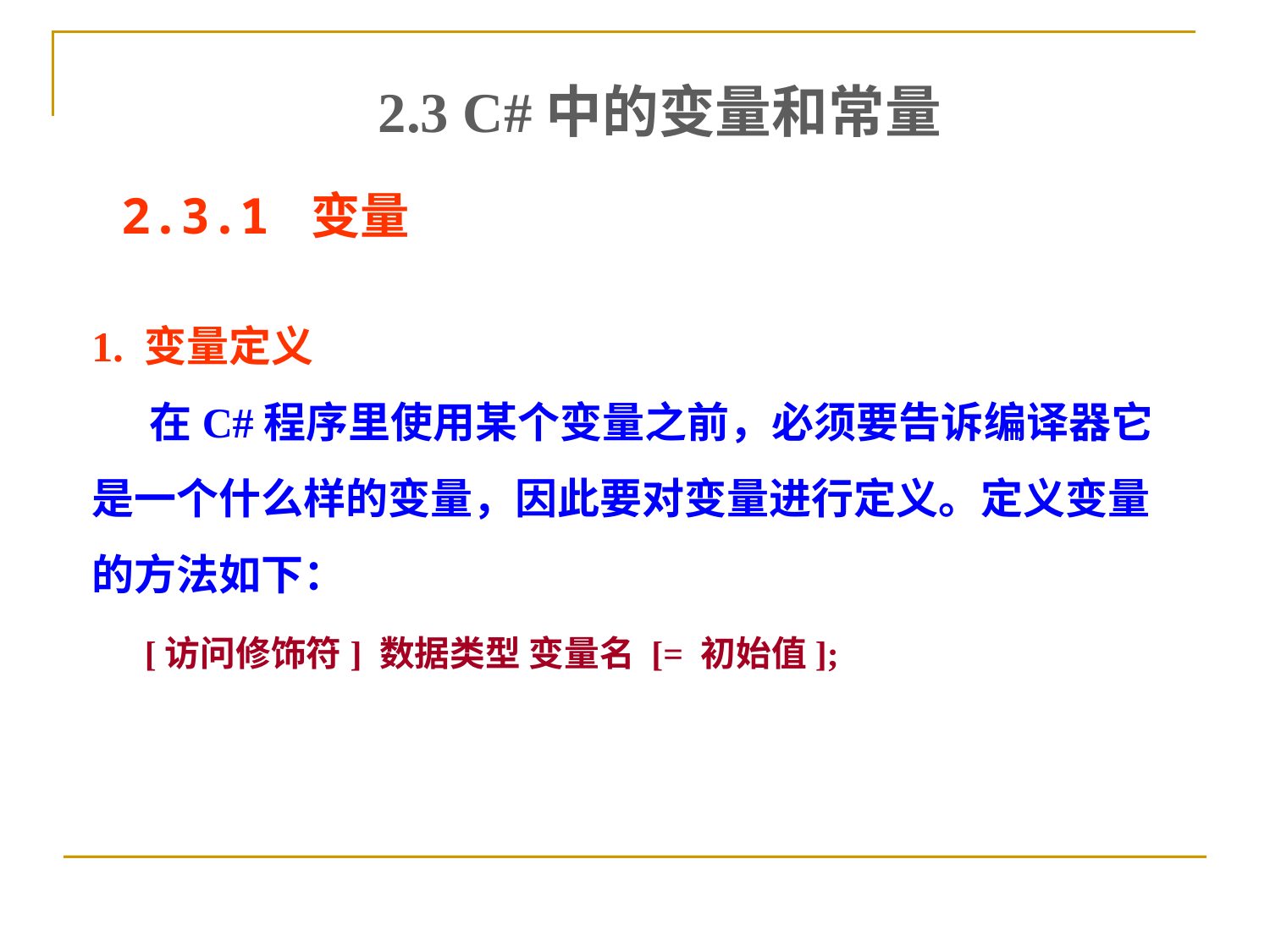

2.3 C#中的变量和常量
2.3.1 变量
1. 变量定义
     在C#程序里使用某个变量之前，必须要告诉编译器它是一个什么样的变量，因此要对变量进行定义。定义变量的方法如下：
     [访问修饰符] 数据类型 变量名 [= 初始值];